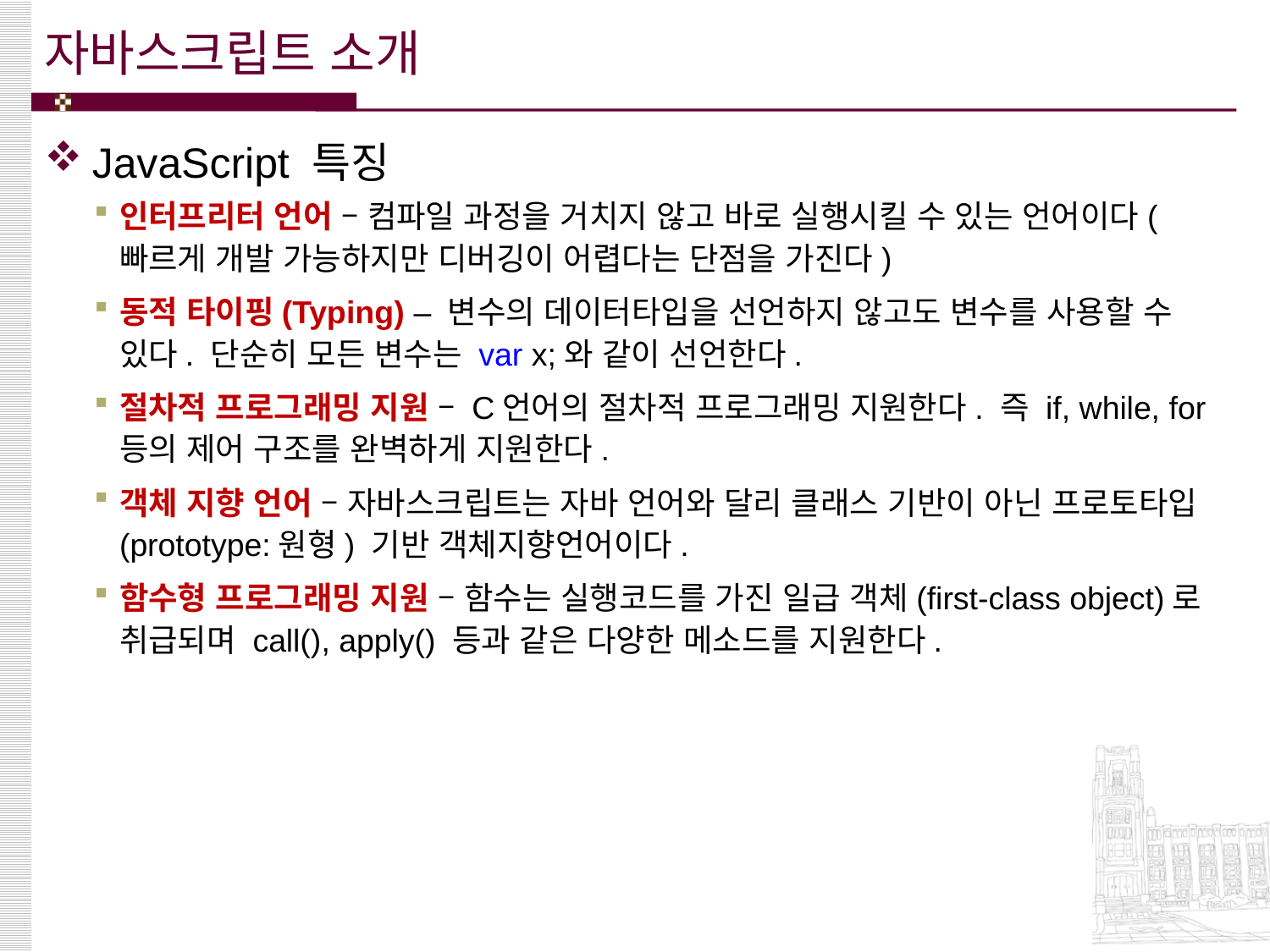

# 자바스크립트 소개
JavaScript 특징
인터프리터 언어 – 컴파일 과정을 거치지 않고 바로 실행시킬 수 있는 언어이다(빠르게 개발 가능하지만 디버깅이 어렵다는 단점을 가진다)
동적 타이핑(Typing) – 변수의 데이터타입을 선언하지 않고도 변수를 사용할 수 있다. 단순히 모든 변수는 var x;와 같이 선언한다.
절차적 프로그래밍 지원 – C언어의 절차적 프로그래밍 지원한다. 즉 if, while, for 등의 제어 구조를 완벽하게 지원한다.
객체 지향 언어 – 자바스크립트는 자바 언어와 달리 클래스 기반이 아닌 프로토타입(prototype:원형) 기반 객체지향언어이다.
함수형 프로그래밍 지원 – 함수는 실행코드를 가진 일급 객체(first-class object)로 취급되며 call(), apply() 등과 같은 다양한 메소드를 지원한다.